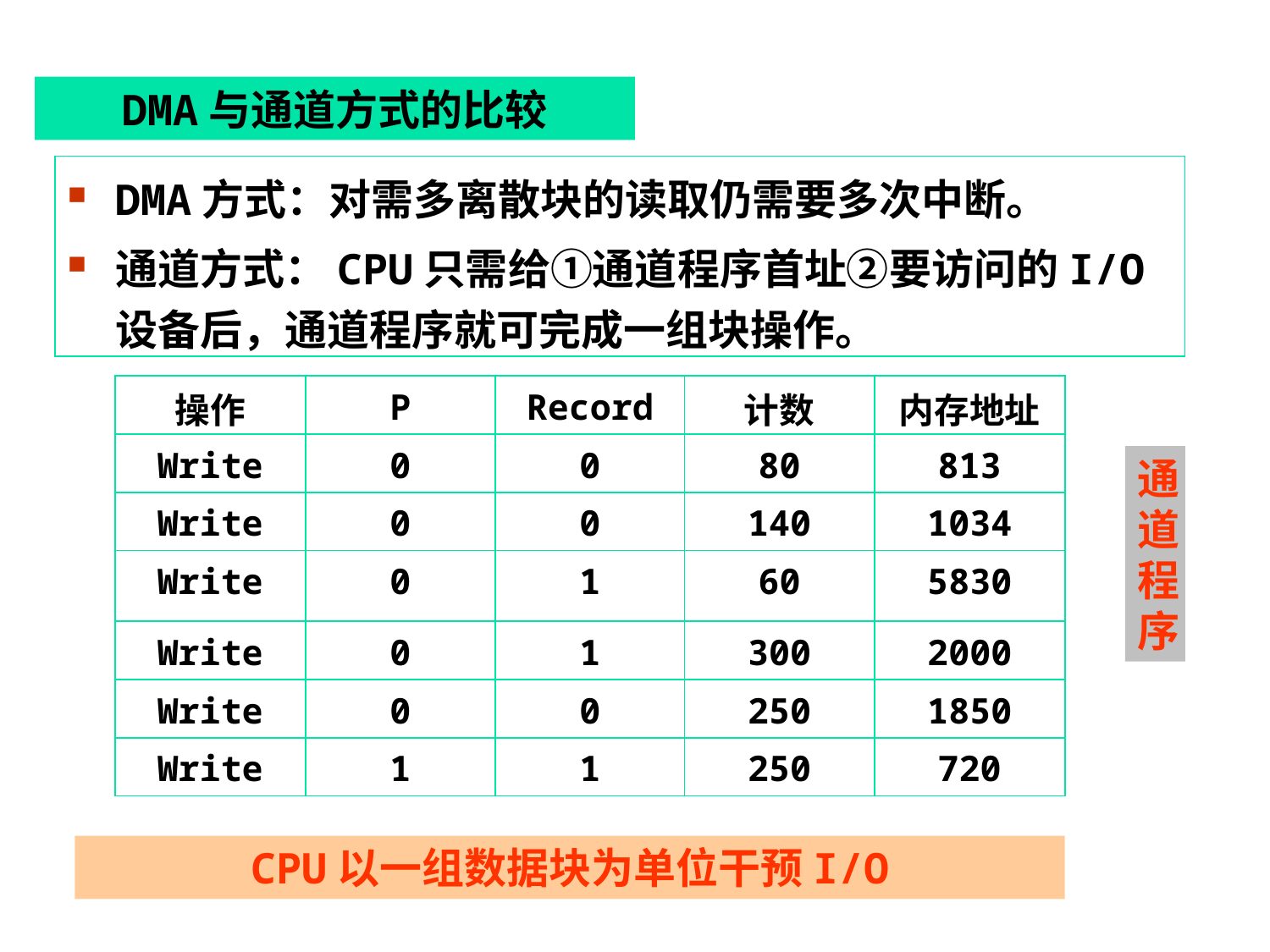

DMA与通道方式的比较
DMA方式：对需多离散块的读取仍需要多次中断。
通道方式：CPU只需给①通道程序首址②要访问的I/O设备后，通道程序就可完成一组块操作。
| 操作 | P | Record | 计数 | 内存地址 |
| --- | --- | --- | --- | --- |
| Write | 0 | 0 | 80 | 813 |
| Write | 0 | 0 | 140 | 1034 |
| Write | 0 | 1 | 60 | 5830 |
| Write | 0 | 1 | 300 | 2000 |
| Write | 0 | 0 | 250 | 1850 |
| Write | 1 | 1 | 250 | 720 |
通道程序
CPU以一组数据块为单位干预I/O